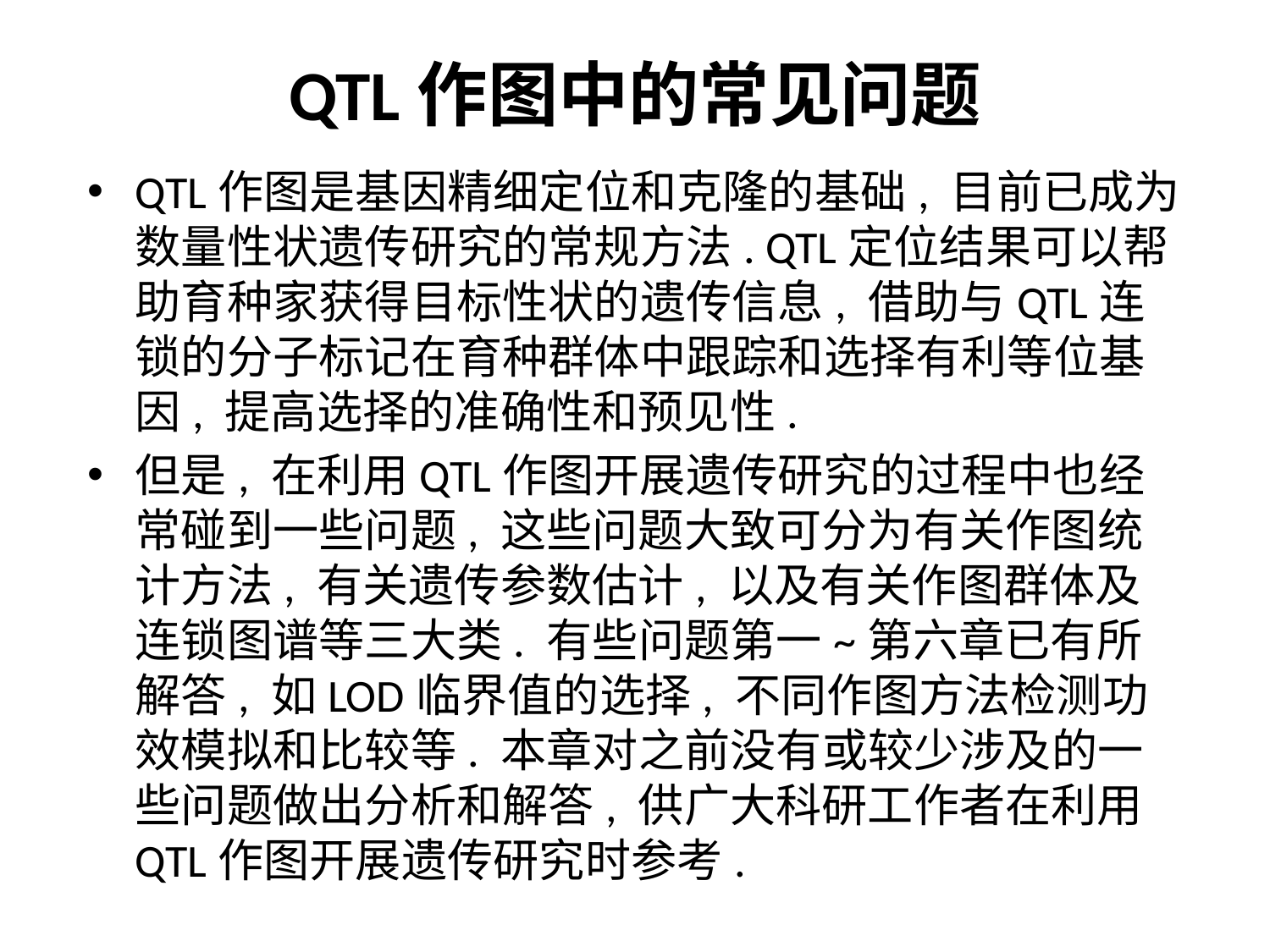

# QTL作图中的常见问题
QTL作图是基因精细定位和克隆的基础, 目前已成为数量性状遗传研究的常规方法. QTL定位结果可以帮助育种家获得目标性状的遗传信息, 借助与QTL连锁的分子标记在育种群体中跟踪和选择有利等位基因, 提高选择的准确性和预见性.
但是, 在利用QTL作图开展遗传研究的过程中也经常碰到一些问题, 这些问题大致可分为有关作图统计方法, 有关遗传参数估计, 以及有关作图群体及连锁图谱等三大类. 有些问题第一~第六章已有所解答, 如LOD临界值的选择, 不同作图方法检测功效模拟和比较等. 本章对之前没有或较少涉及的一些问题做出分析和解答, 供广大科研工作者在利用QTL作图开展遗传研究时参考.